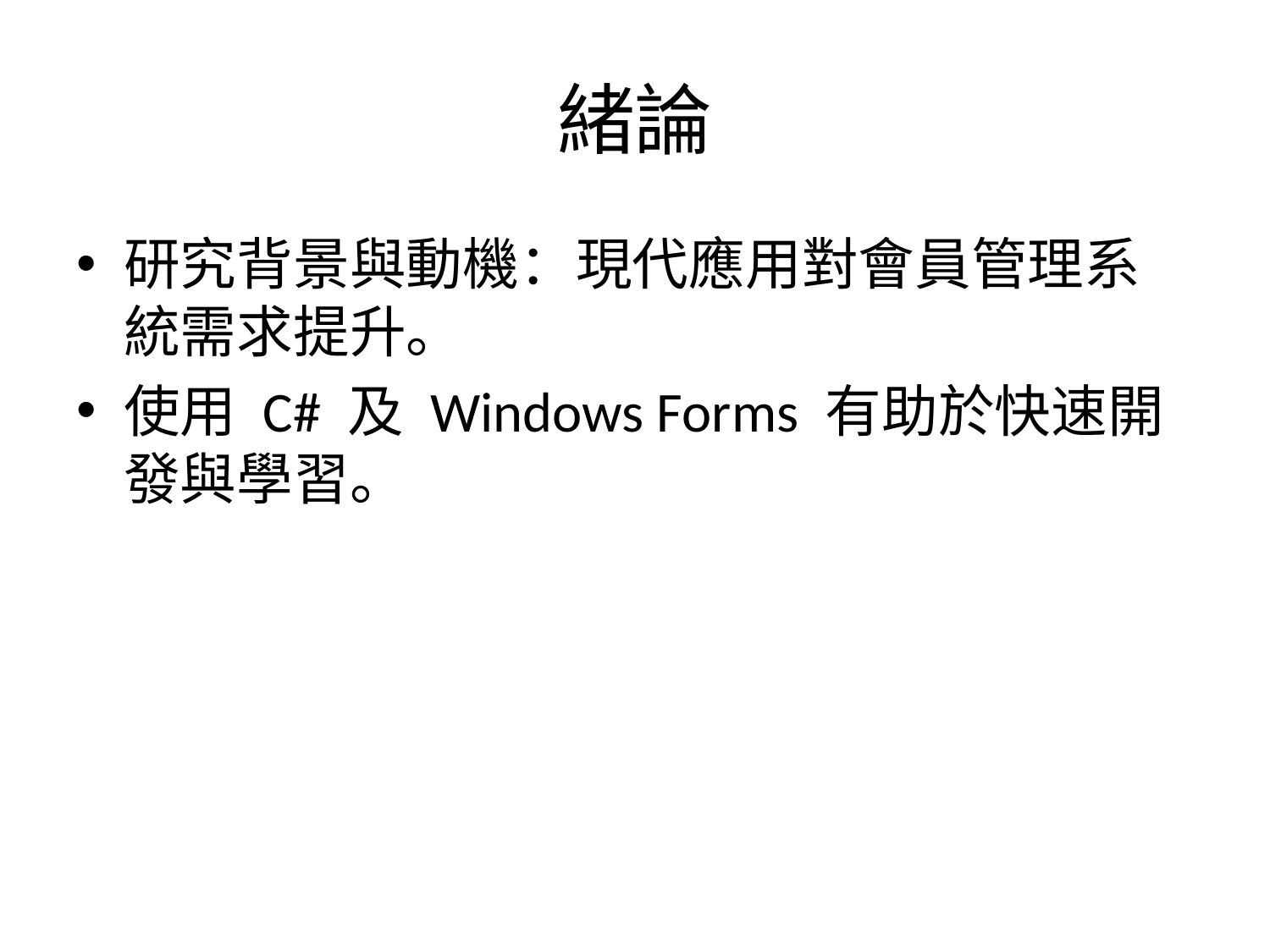

# 緒論
研究背景與動機：現代應用對會員管理系統需求提升。
使用 C# 及 Windows Forms 有助於快速開發與學習。